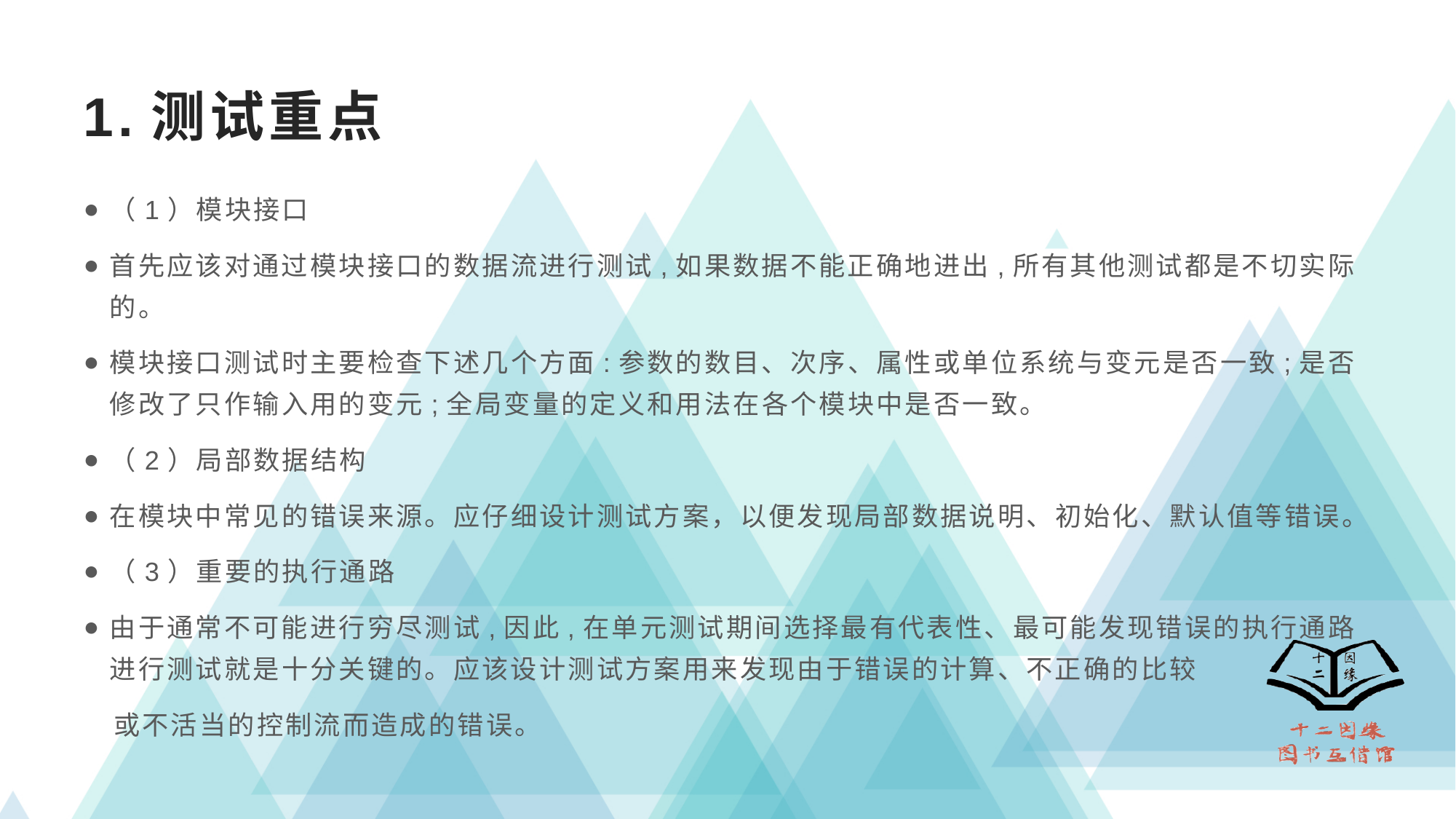

# 1.测试重点
（1）模块接口
首先应该对通过模块接口的数据流进行测试,如果数据不能正确地进出,所有其他测试都是不切实际的。
模块接口测试时主要检查下述几个方面:参数的数目、次序、属性或单位系统与变元是否一致;是否修改了只作输入用的变元;全局变量的定义和用法在各个模块中是否一致。
（2）局部数据结构
在模块中常见的错误来源。应仔细设计测试方案，以便发现局部数据说明、初始化、默认值等错误。
（3）重要的执行通路
由于通常不可能进行穷尽测试,因此,在单元测试期间选择最有代表性、最可能发现错误的执行通路进行测试就是十分关键的。应该设计测试方案用来发现由于错误的计算、不正确的比较
   或不活当的控制流而造成的错误。